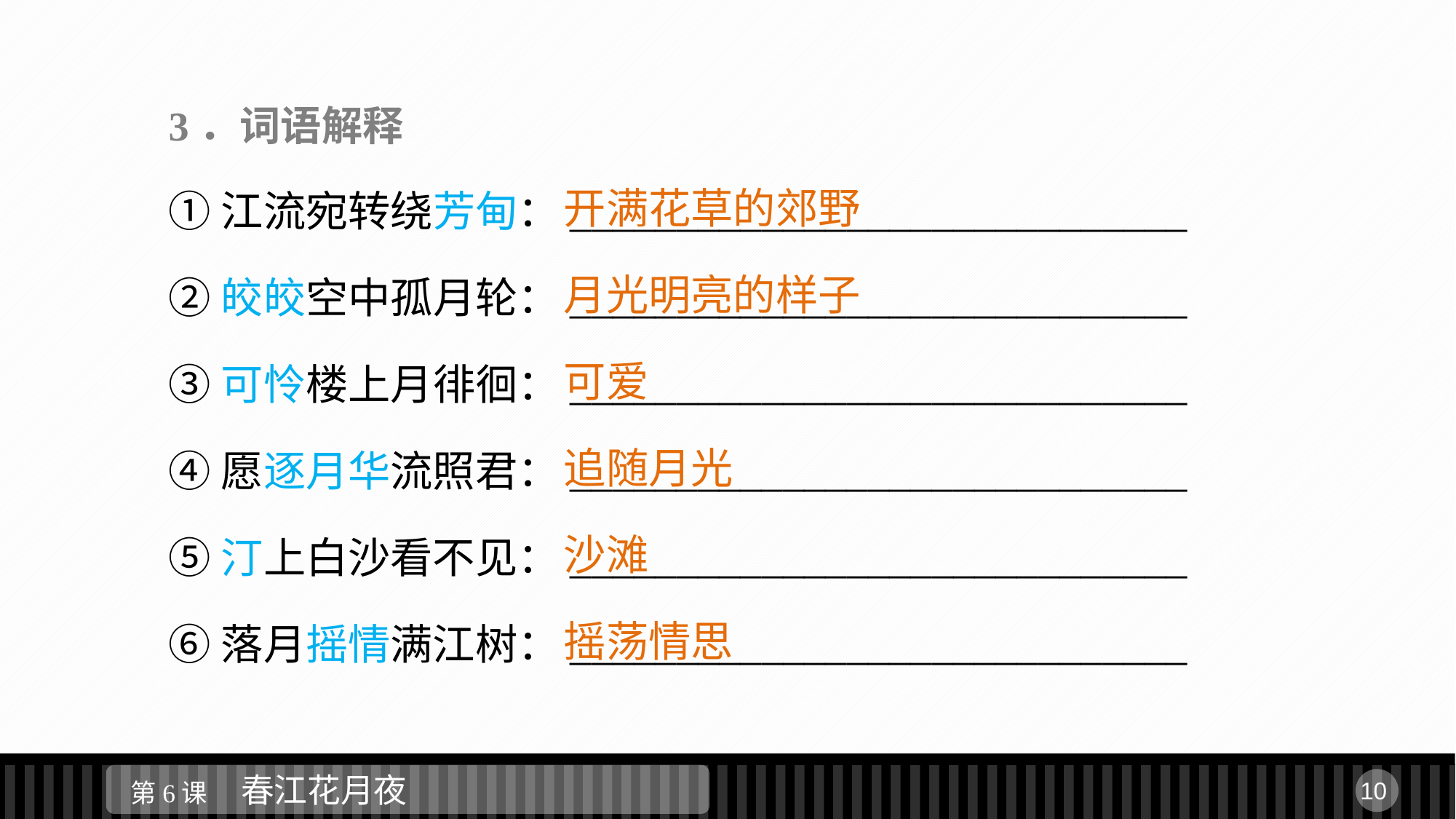

3．词语解释
①江流宛转绕芳甸：_____________________________
②皎皎空中孤月轮：_____________________________
③可怜楼上月徘徊：_____________________________
④愿逐月华流照君：_____________________________
⑤汀上白沙看不见：_____________________________
⑥落月摇情满江树：_____________________________
开满花草的郊野
月光明亮的样子
可爱
追随月光
沙滩
摇荡情思